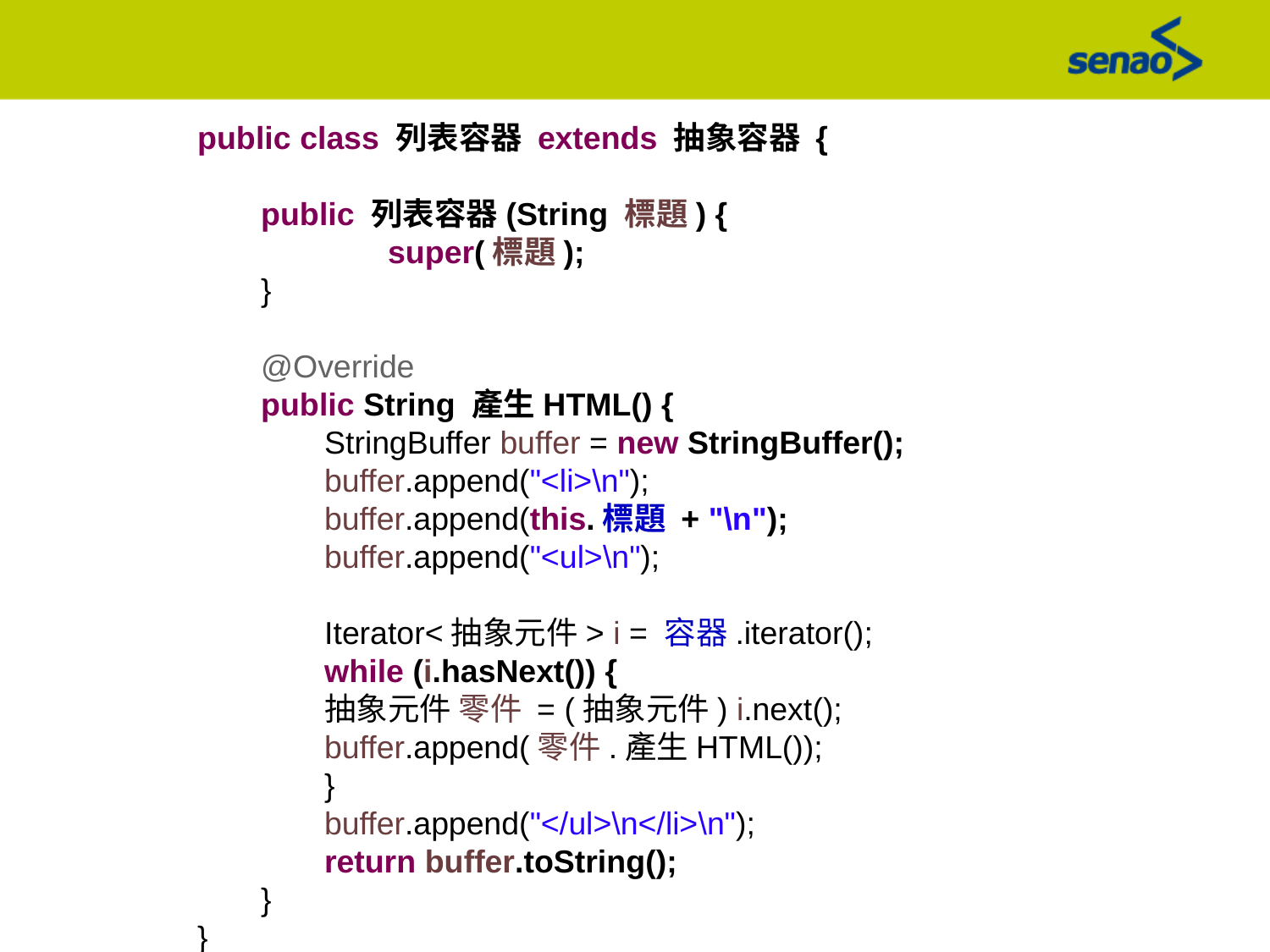

public class 列表容器 extends 抽象容器 {

public 列表容器(String 標題) {
	super(標題);
}

@Override
public String 產生HTML() {
StringBuffer buffer = new StringBuffer();
buffer.append("<li>\n");
buffer.append(this.標題 + "\n");
buffer.append("<ul>\n");

Iterator<抽象元件> i = 容器.iterator();
while (i.hasNext()) {
抽象元件 零件 = (抽象元件) i.next();
buffer.append(零件.產生HTML());
}
buffer.append("</ul>\n</li>\n");
return buffer.toString();
}
}